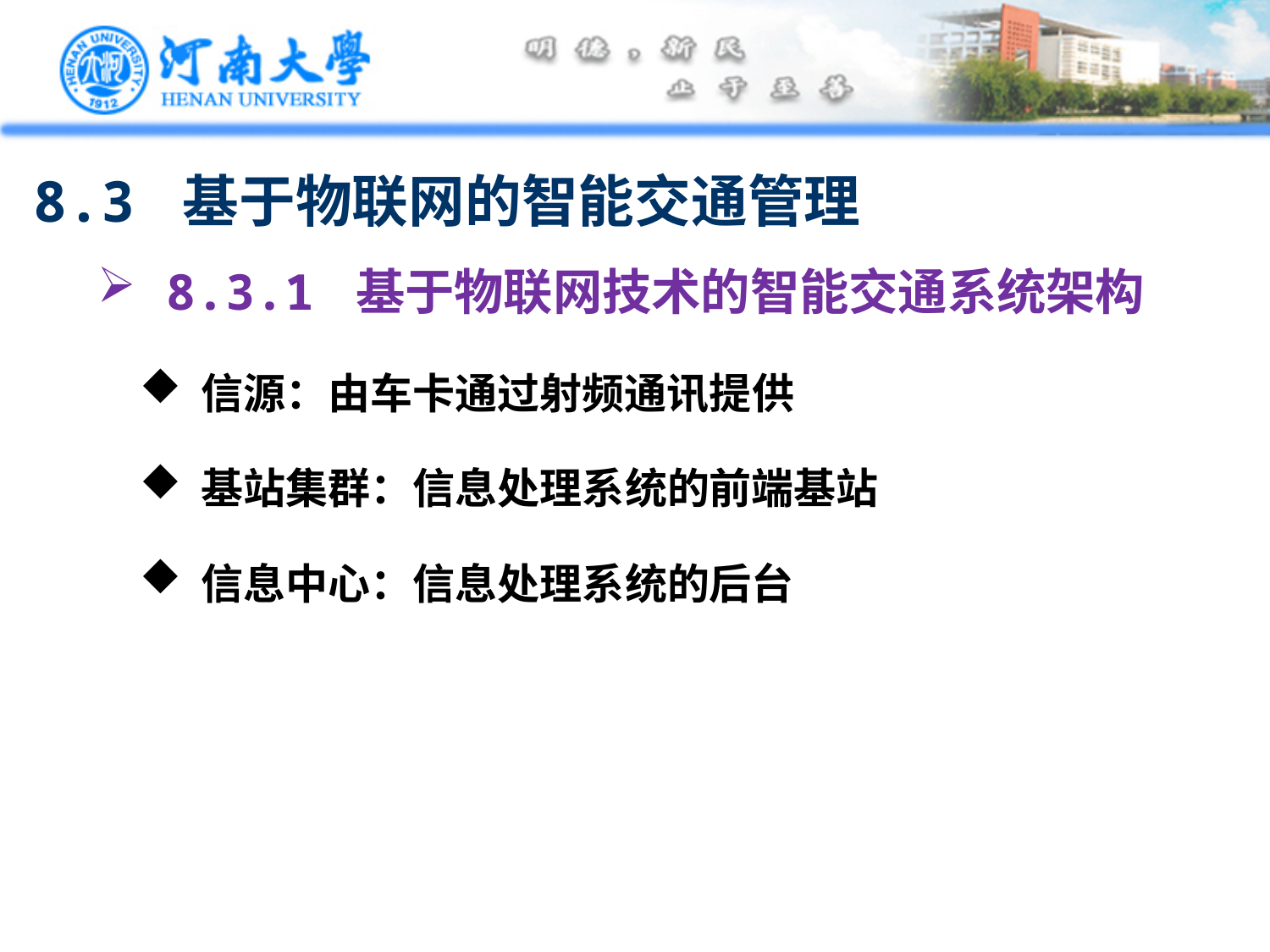

8.3 基于物联网的智能交通管理
 8.3.1 基于物联网技术的智能交通系统架构
 信源：由车卡通过射频通讯提供
 基站集群：信息处理系统的前端基站
 信息中心：信息处理系统的后台